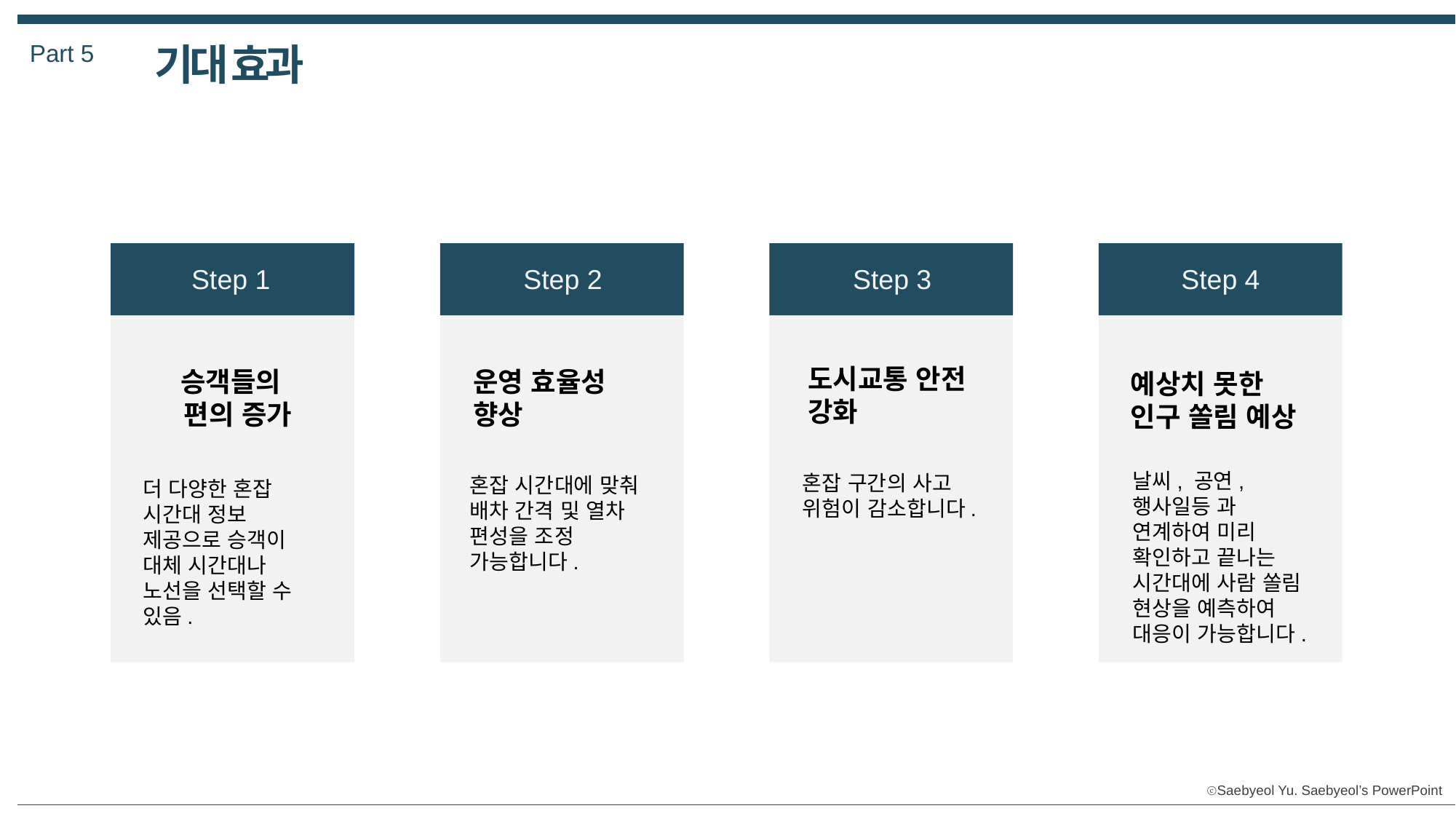

Part 5
기대 효과

Step 1
Step 2
Step 3
Step 4
도시교통 안전 강화
승객들의
 편의 증가
운영 효율성
향상
예상치 못한 인구 쏠림 예상
날씨, 공연, 행사일등 과 연계하여 미리 확인하고 끝나는 시간대에 사람 쏠림 현상을 예측하여 대응이 가능합니다.
혼잡 구간의 사고 위험이 감소합니다.
혼잡 시간대에 맞춰 배차 간격 및 열차 편성을 조정 가능합니다.
더 다양한 혼잡 시간대 정보 제공으로 승객이 대체 시간대나 노선을 선택할 수 있음.